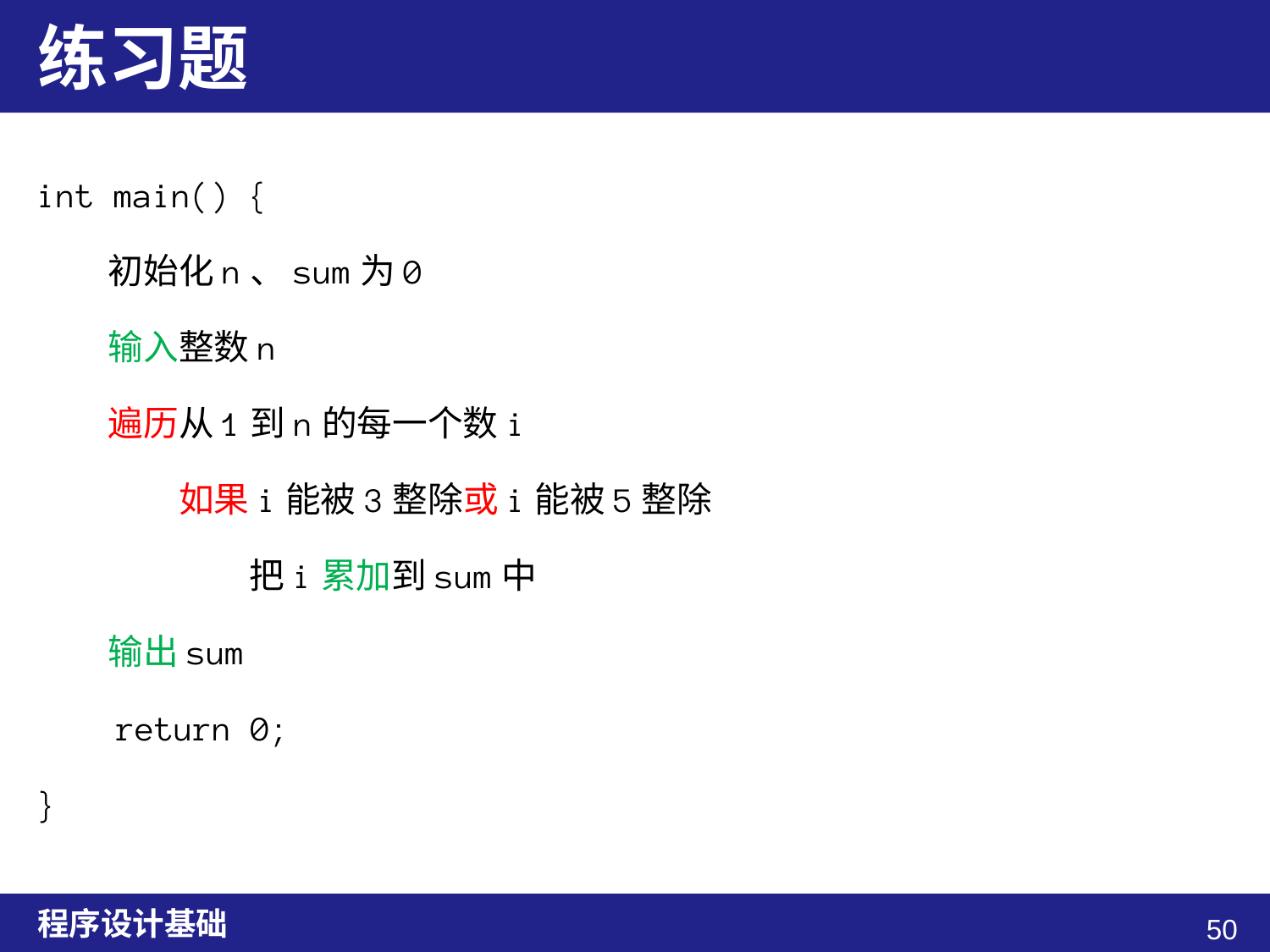

# 练习题
int main() {
　　初始化n、sum为0
　　输入整数n
　　遍历从1到n的每一个数i
　　　　如果i能被3整除或i能被5整除
　　　　　　把i累加到sum中
　　输出sum
　　return 0;
}